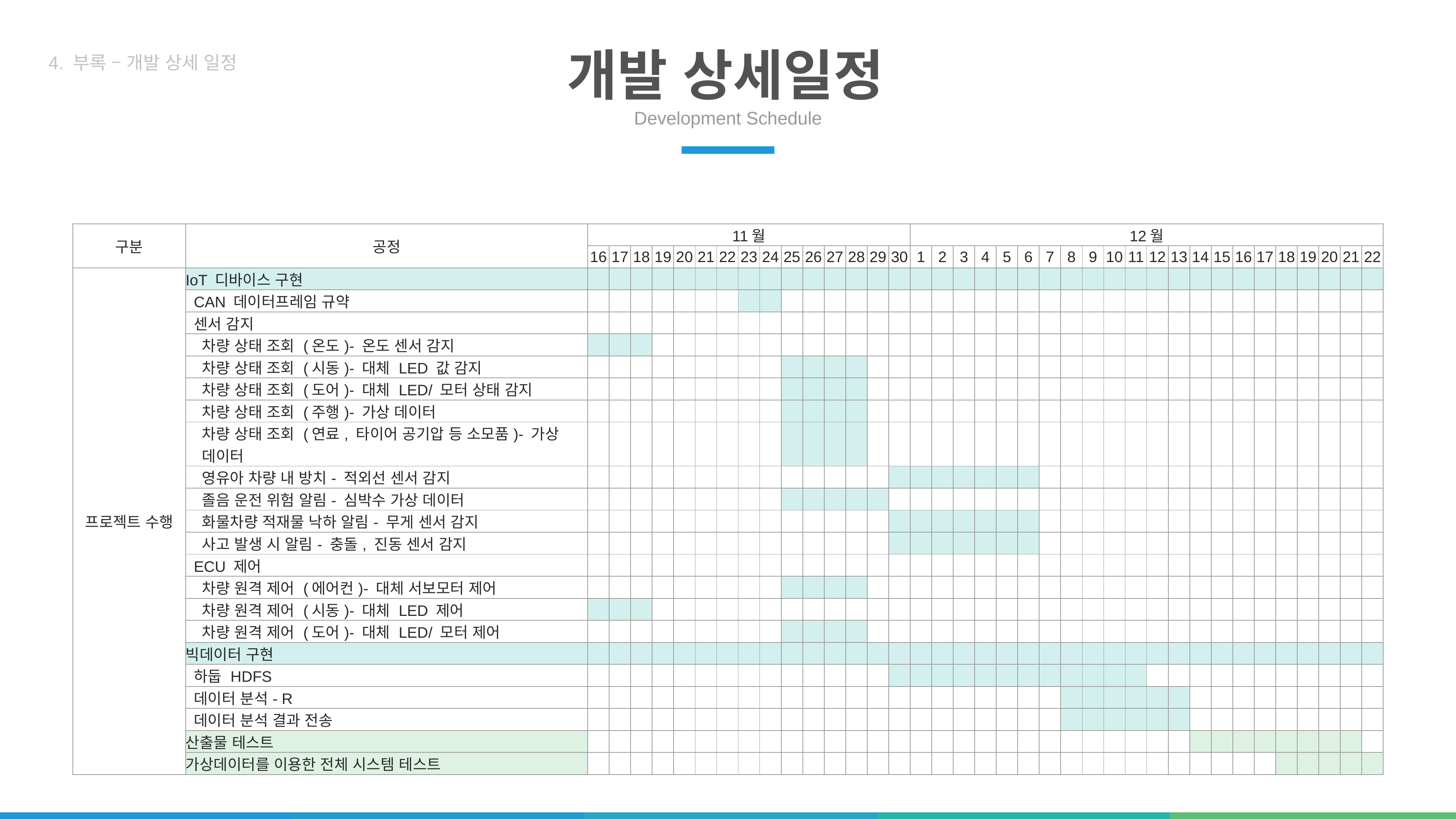

개발 상세일정
4. 부록 – 개발 상세 일정
Development Schedule

| 구분 | 공정 | 11월 |  |  |  |  |  |  |  |  |  |  |  |  |  |  | 12월 |  |  |  |  |  |  |  |  |  |  |  |  |  |  |  |  |  |  |  |  |  |
| --- | --- | --- | --- | --- | --- | --- | --- | --- | --- | --- | --- | --- | --- | --- | --- | --- | --- | --- | --- | --- | --- | --- | --- | --- | --- | --- | --- | --- | --- | --- | --- | --- | --- | --- | --- | --- | --- | --- |
|  |  | 16 | 17 | 18 | 19 | 20 | 21 | 22 | 23 | 24 | 25 | 26 | 27 | 28 | 29 | 30 | 1 | 2 | 3 | 4 | 5 | 6 | 7 | 8 | 9 | 10 | 11 | 12 | 13 | 14 | 15 | 16 | 17 | 18 | 19 | 20 | 21 | 22 |
| 프로젝트 수행 | IoT 디바이스 구현 |  |  |  |  |  |  |  |  |  |  |  |  |  |  |  |  |  |  |  |  |  |  |  |  |  |  |  |  |  |  |  |  |  |  |  |  |  |
|  | CAN 데이터프레임 규약 |  |  |  |  |  |  |  |  |  |  |  |  |  |  |  |  |  |  |  |  |  |  |  |  |  |  |  |  |  |  |  |  |  |  |  |  |  |
|  | 센서 감지 |  |  |  |  |  |  |  |  |  |  |  |  |  |  |  |  |  |  |  |  |  |  |  |  |  |  |  |  |  |  |  |  |  |  |  |  |  |
|  | 차량 상태 조회 (온도)- 온도 센서 감지 |  |  |  |  |  |  |  |  |  |  |  |  |  |  |  |  |  |  |  |  |  |  |  |  |  |  |  |  |  |  |  |  |  |  |  |  |  |
|  | 차량 상태 조회 (시동)- 대체 LED 값 감지 |  |  |  |  |  |  |  |  |  |  |  |  |  |  |  |  |  |  |  |  |  |  |  |  |  |  |  |  |  |  |  |  |  |  |  |  |  |
|  | 차량 상태 조회 (도어)- 대체 LED/ 모터 상태 감지 |  |  |  |  |  |  |  |  |  |  |  |  |  |  |  |  |  |  |  |  |  |  |  |  |  |  |  |  |  |  |  |  |  |  |  |  |  |
|  | 차량 상태 조회 (주행)- 가상 데이터 |  |  |  |  |  |  |  |  |  |  |  |  |  |  |  |  |  |  |  |  |  |  |  |  |  |  |  |  |  |  |  |  |  |  |  |  |  |
|  | 차량 상태 조회 (연료, 타이어 공기압 등 소모품)- 가상 데이터 |  |  |  |  |  |  |  |  |  |  |  |  |  |  |  |  |  |  |  |  |  |  |  |  |  |  |  |  |  |  |  |  |  |  |  |  |  |
|  | 영유아 차량 내 방치- 적외선 센서 감지 |  |  |  |  |  |  |  |  |  |  |  |  |  |  |  |  |  |  |  |  |  |  |  |  |  |  |  |  |  |  |  |  |  |  |  |  |  |
|  | 졸음 운전 위험 알림- 심박수 가상 데이터 |  |  |  |  |  |  |  |  |  |  |  |  |  |  |  |  |  |  |  |  |  |  |  |  |  |  |  |  |  |  |  |  |  |  |  |  |  |
|  | 화물차량 적재물 낙하 알림- 무게 센서 감지 |  |  |  |  |  |  |  |  |  |  |  |  |  |  |  |  |  |  |  |  |  |  |  |  |  |  |  |  |  |  |  |  |  |  |  |  |  |
|  | 사고 발생 시 알림- 충돌, 진동 센서 감지 |  |  |  |  |  |  |  |  |  |  |  |  |  |  |  |  |  |  |  |  |  |  |  |  |  |  |  |  |  |  |  |  |  |  |  |  |  |
|  | ECU 제어 |  |  |  |  |  |  |  |  |  |  |  |  |  |  |  |  |  |  |  |  |  |  |  |  |  |  |  |  |  |  |  |  |  |  |  |  |  |
|  | 차량 원격 제어 (에어컨)- 대체 서보모터 제어 |  |  |  |  |  |  |  |  |  |  |  |  |  |  |  |  |  |  |  |  |  |  |  |  |  |  |  |  |  |  |  |  |  |  |  |  |  |
|  | 차량 원격 제어 (시동)- 대체 LED 제어 |  |  |  |  |  |  |  |  |  |  |  |  |  |  |  |  |  |  |  |  |  |  |  |  |  |  |  |  |  |  |  |  |  |  |  |  |  |
|  | 차량 원격 제어 (도어)- 대체 LED/ 모터 제어 |  |  |  |  |  |  |  |  |  |  |  |  |  |  |  |  |  |  |  |  |  |  |  |  |  |  |  |  |  |  |  |  |  |  |  |  |  |
|  | 빅데이터 구현 |  |  |  |  |  |  |  |  |  |  |  |  |  |  |  |  |  |  |  |  |  |  |  |  |  |  |  |  |  |  |  |  |  |  |  |  |  |
|  | 하둡 HDFS |  |  |  |  |  |  |  |  |  |  |  |  |  |  |  |  |  |  |  |  |  |  |  |  |  |  |  |  |  |  |  |  |  |  |  |  |  |
|  | 데이터 분석- R |  |  |  |  |  |  |  |  |  |  |  |  |  |  |  |  |  |  |  |  |  |  |  |  |  |  |  |  |  |  |  |  |  |  |  |  |  |
|  | 데이터 분석 결과 전송 |  |  |  |  |  |  |  |  |  |  |  |  |  |  |  |  |  |  |  |  |  |  |  |  |  |  |  |  |  |  |  |  |  |  |  |  |  |
|  | 산출물 테스트 |  |  |  |  |  |  |  |  |  |  |  |  |  |  |  |  |  |  |  |  |  |  |  |  |  |  |  |  |  |  |  |  |  |  |  |  |  |
|  | 가상데이터를 이용한 전체 시스템 테스트 |  |  |  |  |  |  |  |  |  |  |  |  |  |  |  |  |  |  |  |  |  |  |  |  |  |  |  |  |  |  |  |  |  |  |  |  |  |
35